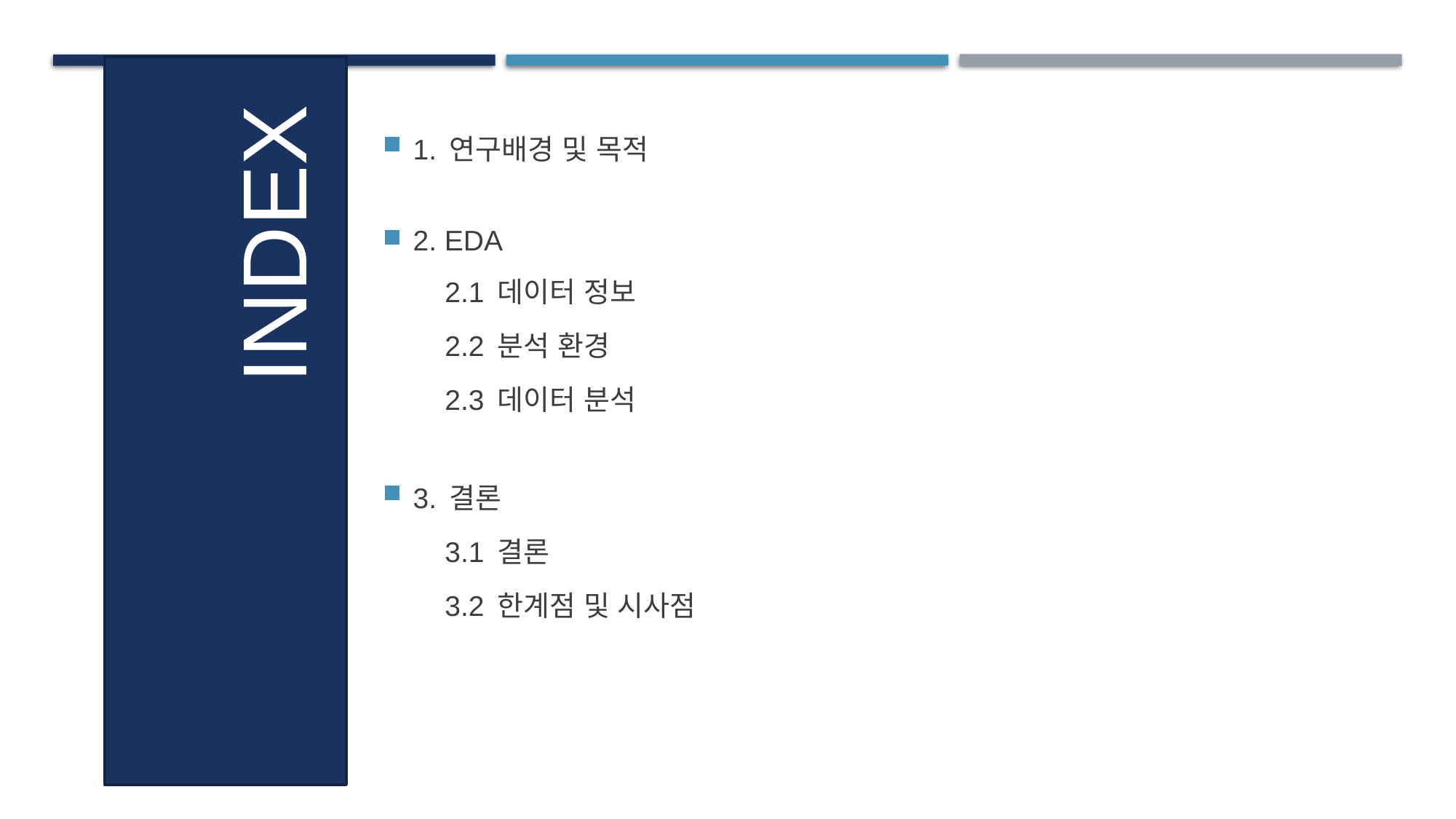

Index

1. 연구배경 및 목적

2. EDA
        2.1 데이터 정보
        2.2 분석 환경
        2.3 데이터 분석

3. 결론
        3.1 결론
        3.2 한계점 및 시사점
INDEX